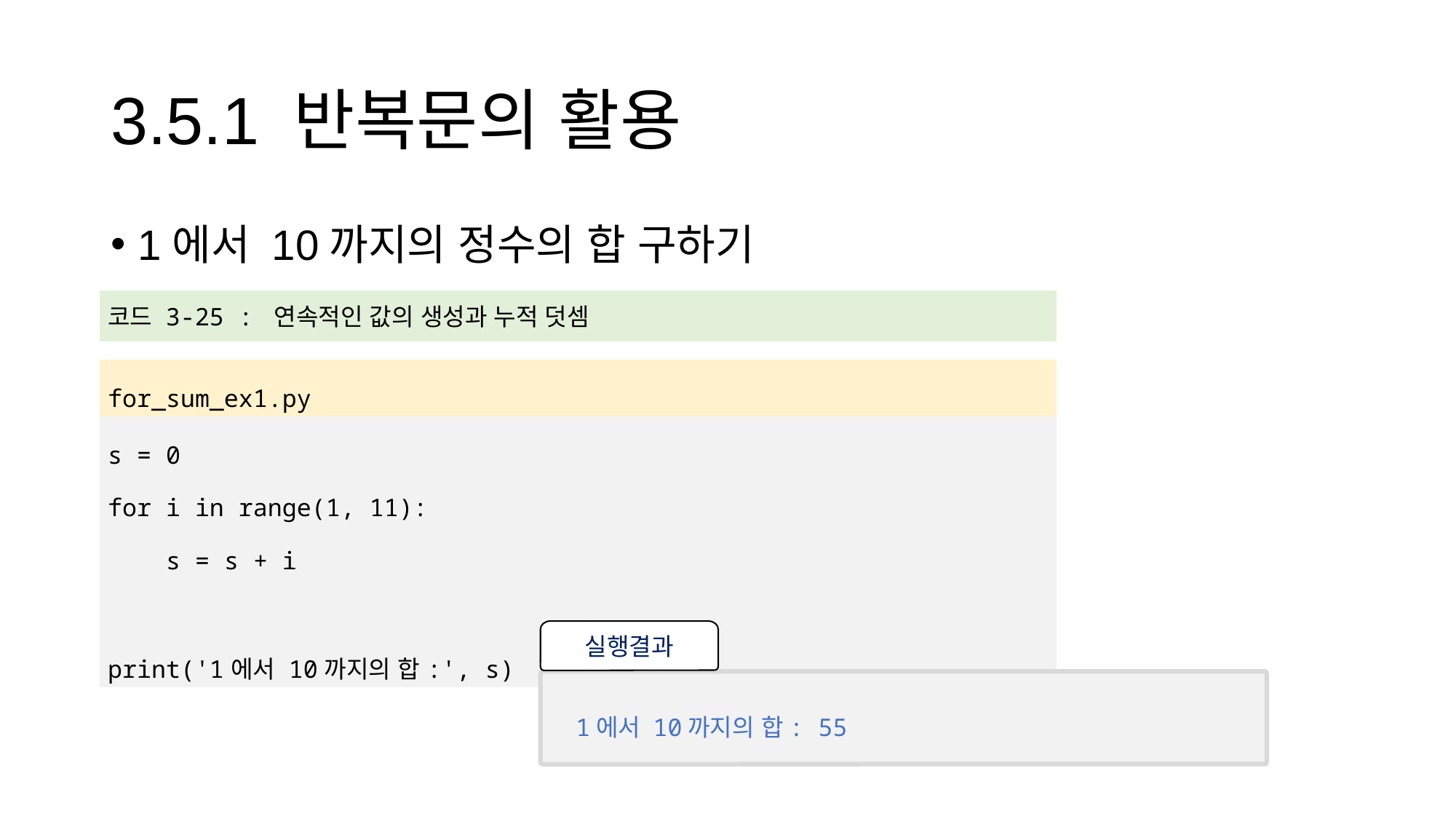

# 3.5.1 반복문의 활용
1에서 10까지의 정수의 합 구하기

| 코드 3-25 : 연속적인 값의 생성과 누적 덧셈 |
| --- |
|  |
| for\_sum\_ex1.py |
| s = 0 for i in range(1, 11): s = s + i print('1에서 10까지의 합:', s) |
실행결과

1에서 10까지의 합: 55